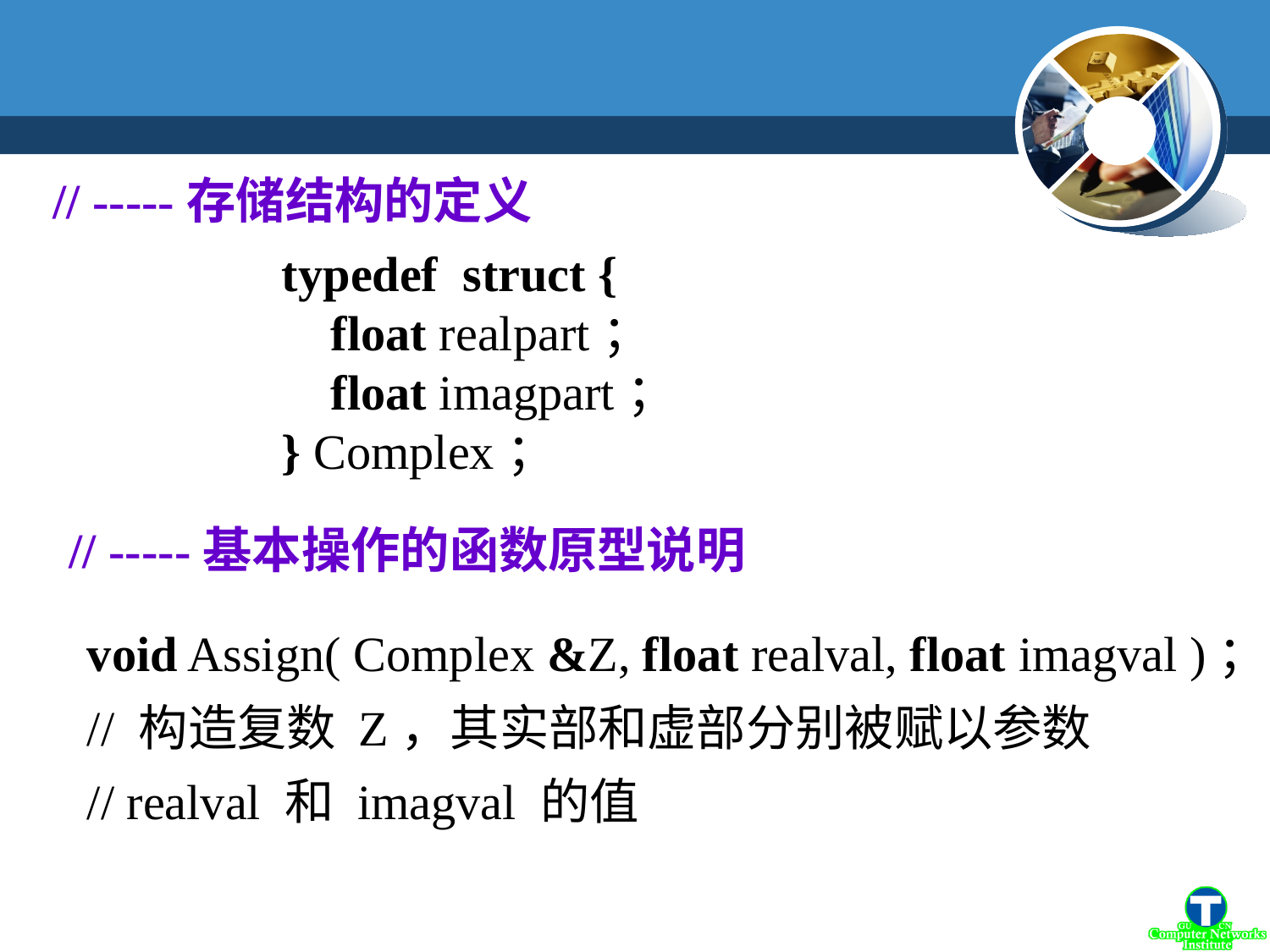

// -----存储结构的定义
typedef  struct {
    float realpart；
    float imagpart；
} Complex；
// -----基本操作的函数原型说明
void Assign( Complex &Z, float realval, float imagval )；
// 构造复数 Z，其实部和虚部分别被赋以参数
// realval 和 imagval 的值